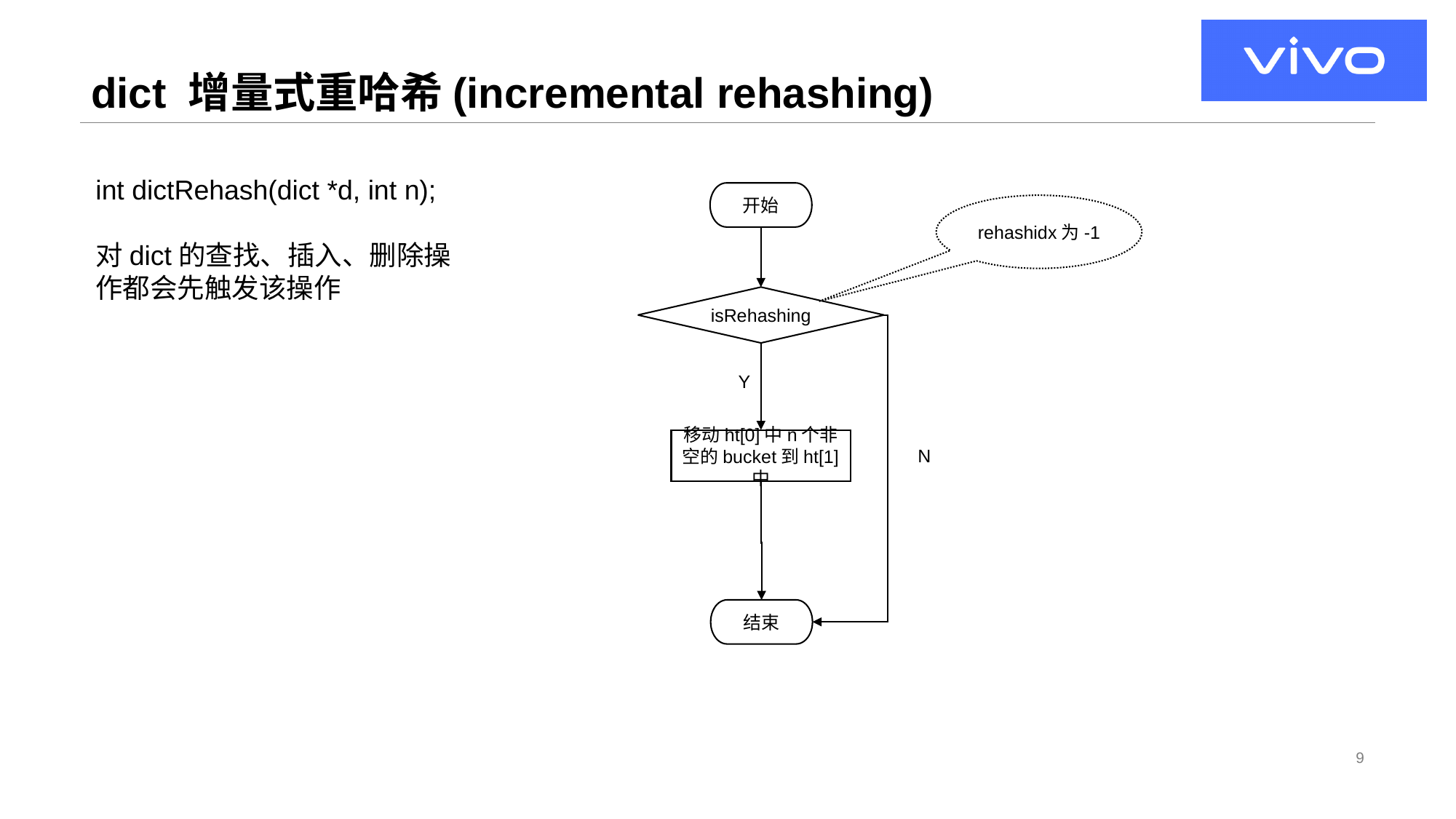

# dict 增量式重哈希(incremental rehashing)
int dictRehash(dict *d, int n);

对dict的查找、插入、删除操作都会先触发该操作

开始
rehashidx为-1
isRehashing
Y
移动ht[0]中n个非空的bucket到ht[1]中
N
结束
9